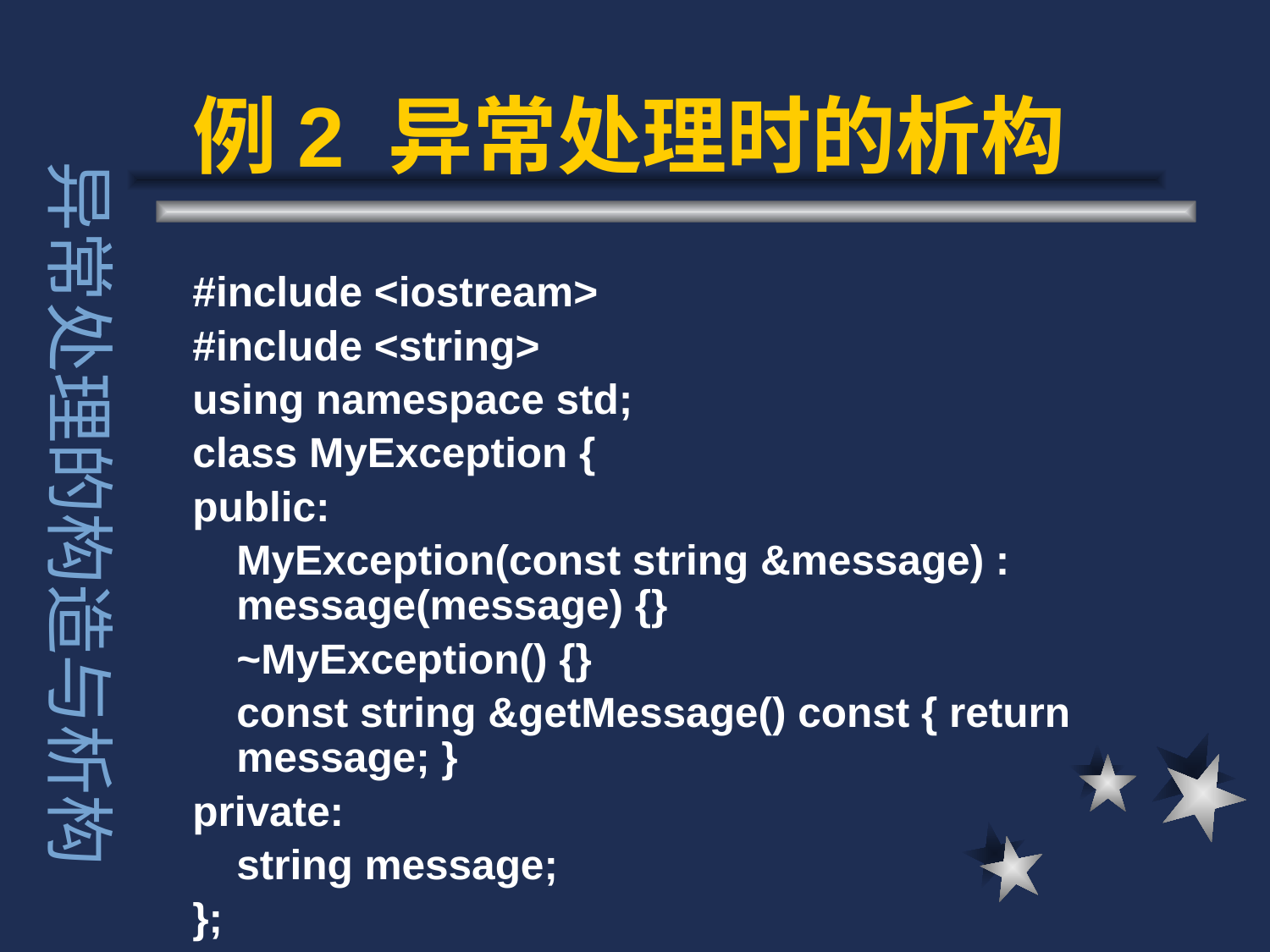

# 例2 异常处理时的析构
异常处理的构造与析构
#include <iostream>
#include <string>
using namespace std;
class MyException {
public:
	MyException(const string &message) : message(message) {}
	~MyException() {}
	const string &getMessage() const { return message; }
private:
	string message;
};
20